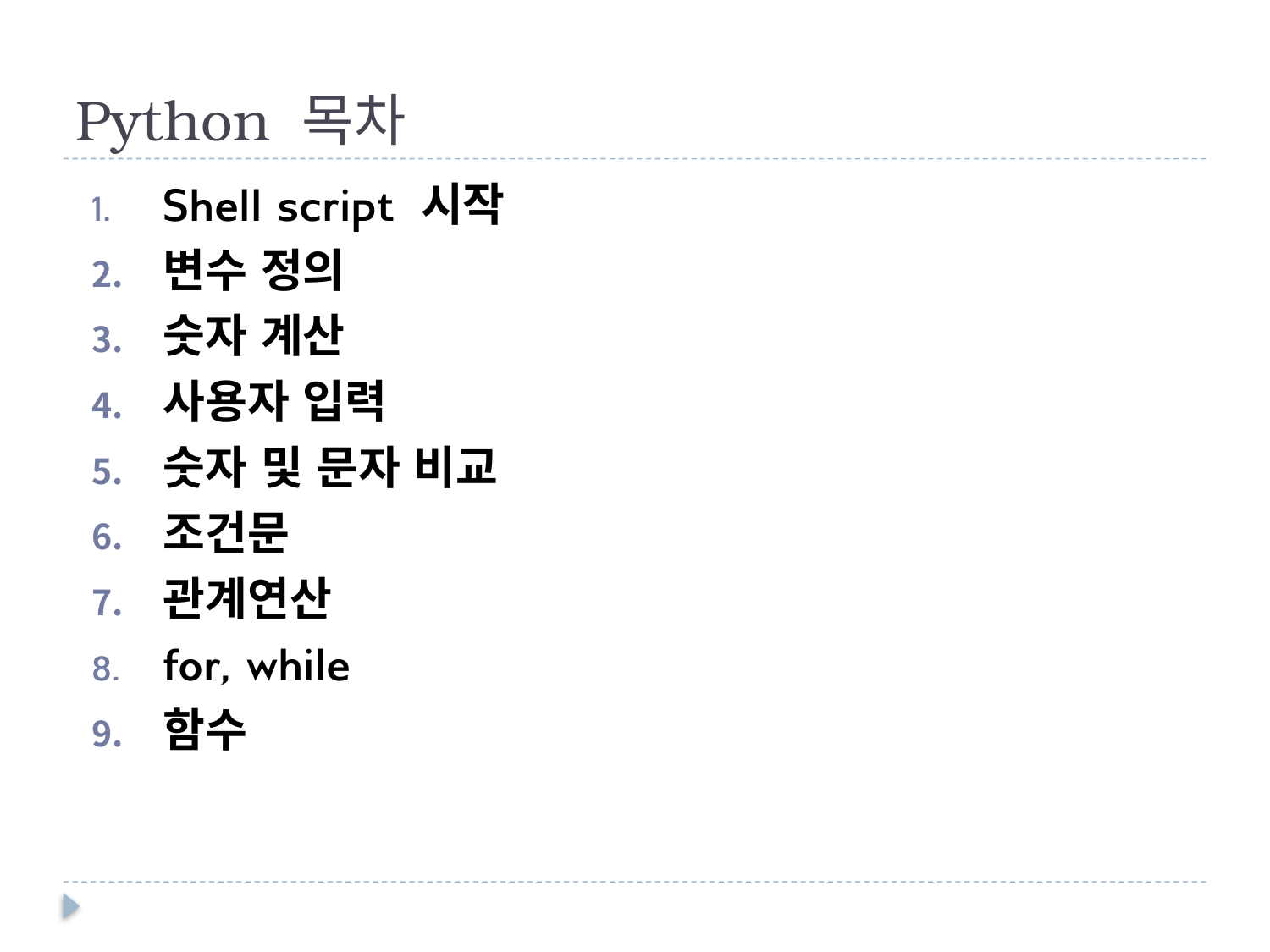

# Python 목차
Shell script 시작
변수 정의
숫자 계산
사용자 입력
숫자 및 문자 비교
조건문
관계연산
for, while
함수